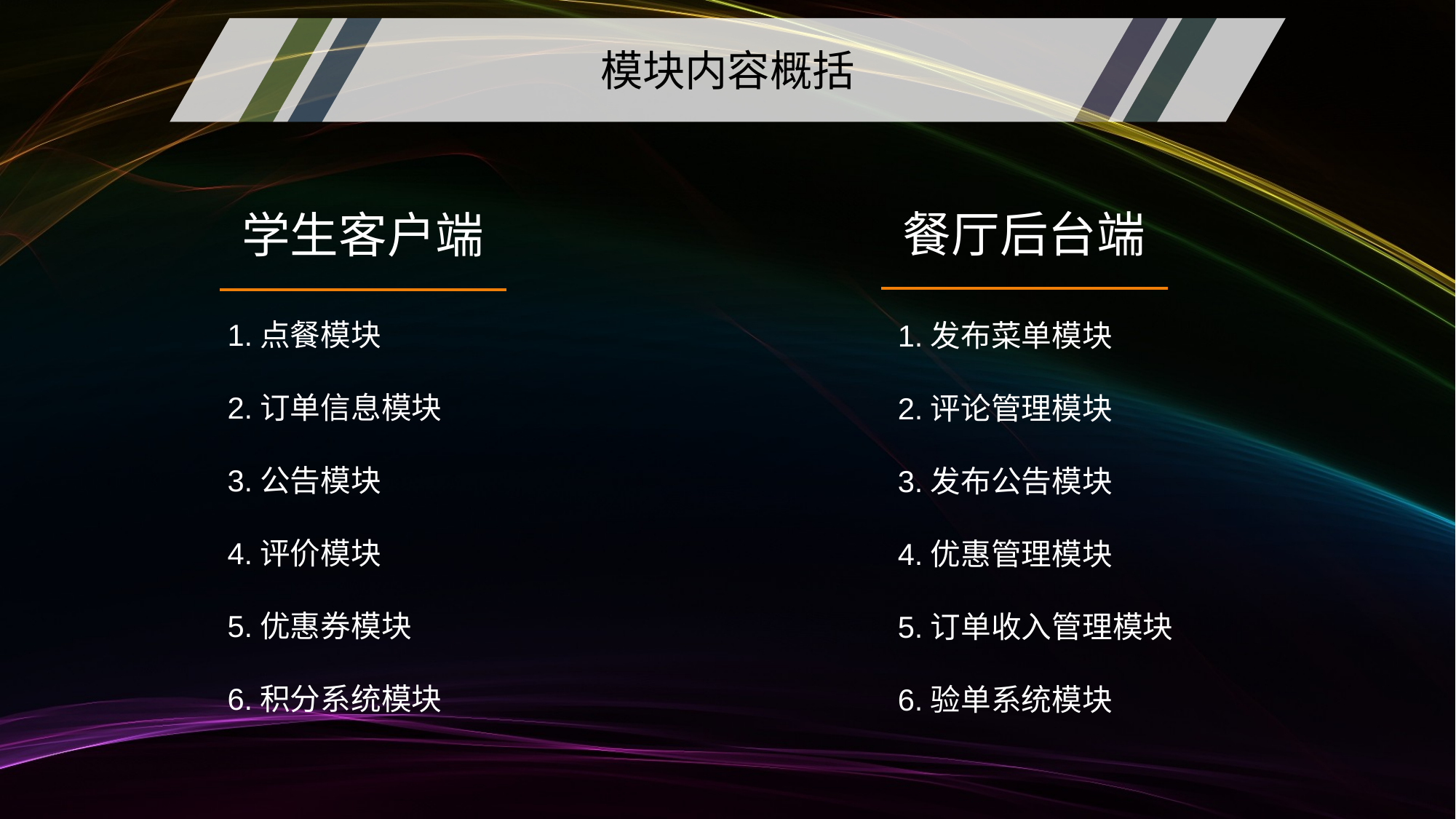

模块内容概括
餐厅后台端
学生客户端
1.点餐模块

2.订单信息模块

3.公告模块

4.评价模块

5.优惠券模块

6.积分系统模块
1.发布菜单模块

2.评论管理模块

3.发布公告模块

4.优惠管理模块

5.订单收入管理模块

6.验单系统模块